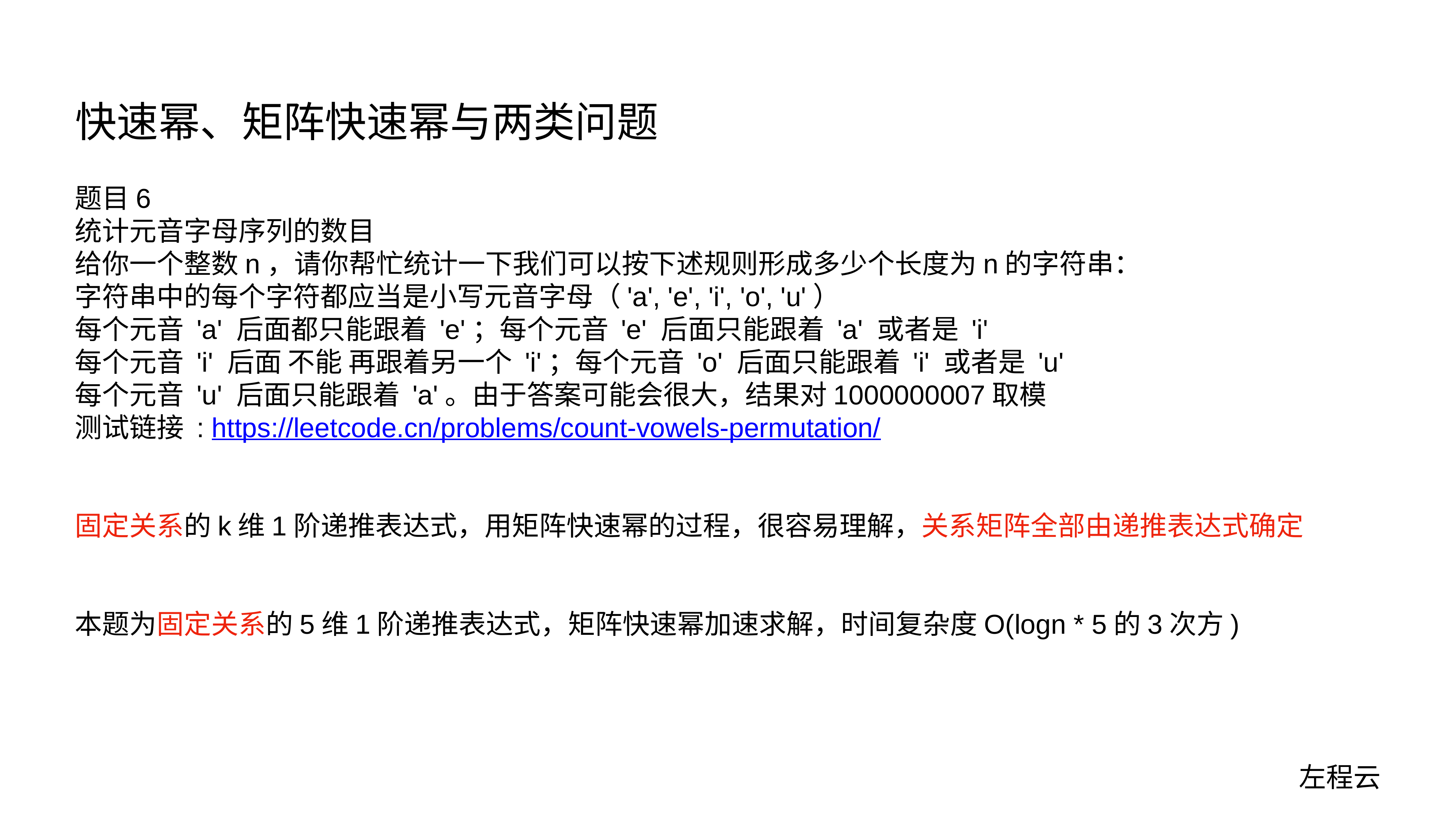

# 快速幂、矩阵快速幂与两类问题
题目6
统计元音字母序列的数目
给你一个整数n，请你帮忙统计一下我们可以按下述规则形成多少个长度为n的字符串：
字符串中的每个字符都应当是小写元音字母（'a', 'e', 'i', 'o', 'u'）
每个元音 'a' 后面都只能跟着 'e'；每个元音 'e' 后面只能跟着 'a' 或者是 'i'
每个元音 'i' 后面 不能 再跟着另一个 'i'；每个元音 'o' 后面只能跟着 'i' 或者是 'u'
每个元音 'u' 后面只能跟着 'a'。由于答案可能会很大，结果对1000000007取模
测试链接 : https://leetcode.cn/problems/count-vowels-permutation/

固定关系的k维1阶递推表达式，用矩阵快速幂的过程，很容易理解，关系矩阵全部由递推表达式确定

本题为固定关系的5维1阶递推表达式，矩阵快速幂加速求解，时间复杂度O(logn * 5的3次方)
左程云